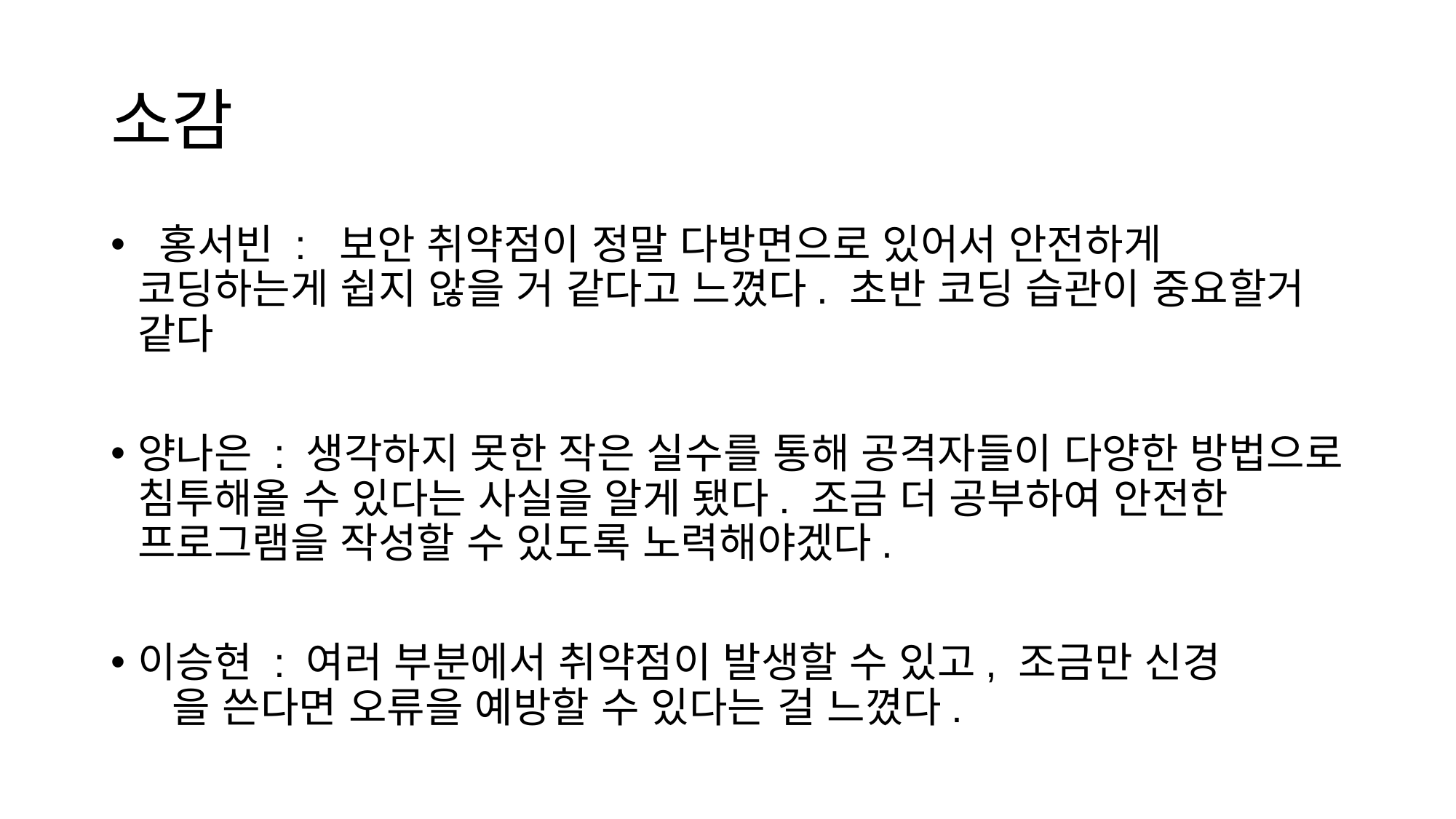

# 소감
 홍서빈 :  보안 취약점이 정말 다방면으로 있어서 안전하게   코딩하는게 쉽지 않을 거 같다고 느꼈다. 초반 코딩 습관이 중요할거 같다

양나은 : 생각하지 못한 작은 실수를 통해 공격자들이 다양한 방법으로 침투해올 수 있다는 사실을 알게 됐다. 조금 더 공부하여 안전한 프로그램을 작성할 수 있도록 노력해야겠다.

이승현 : 여러 부분에서 취약점이 발생할 수 있고, 조금만 신경		      을 쓴다면 오류을 예방할 수 있다는 걸 느꼈다.